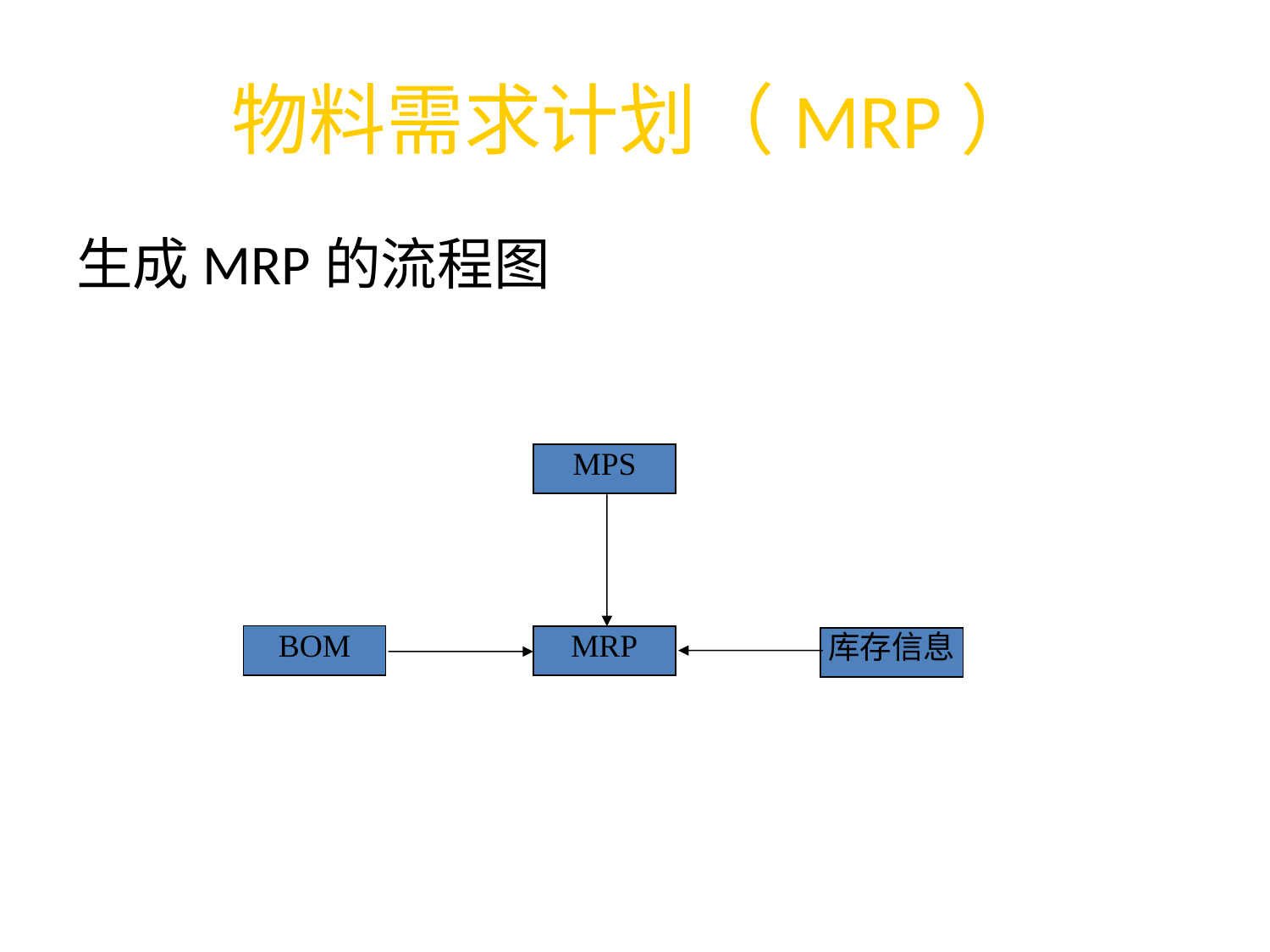

# 物料需求计划（MRP）
生成MRP的流程图
MPS

BOM
MRP
库存信息